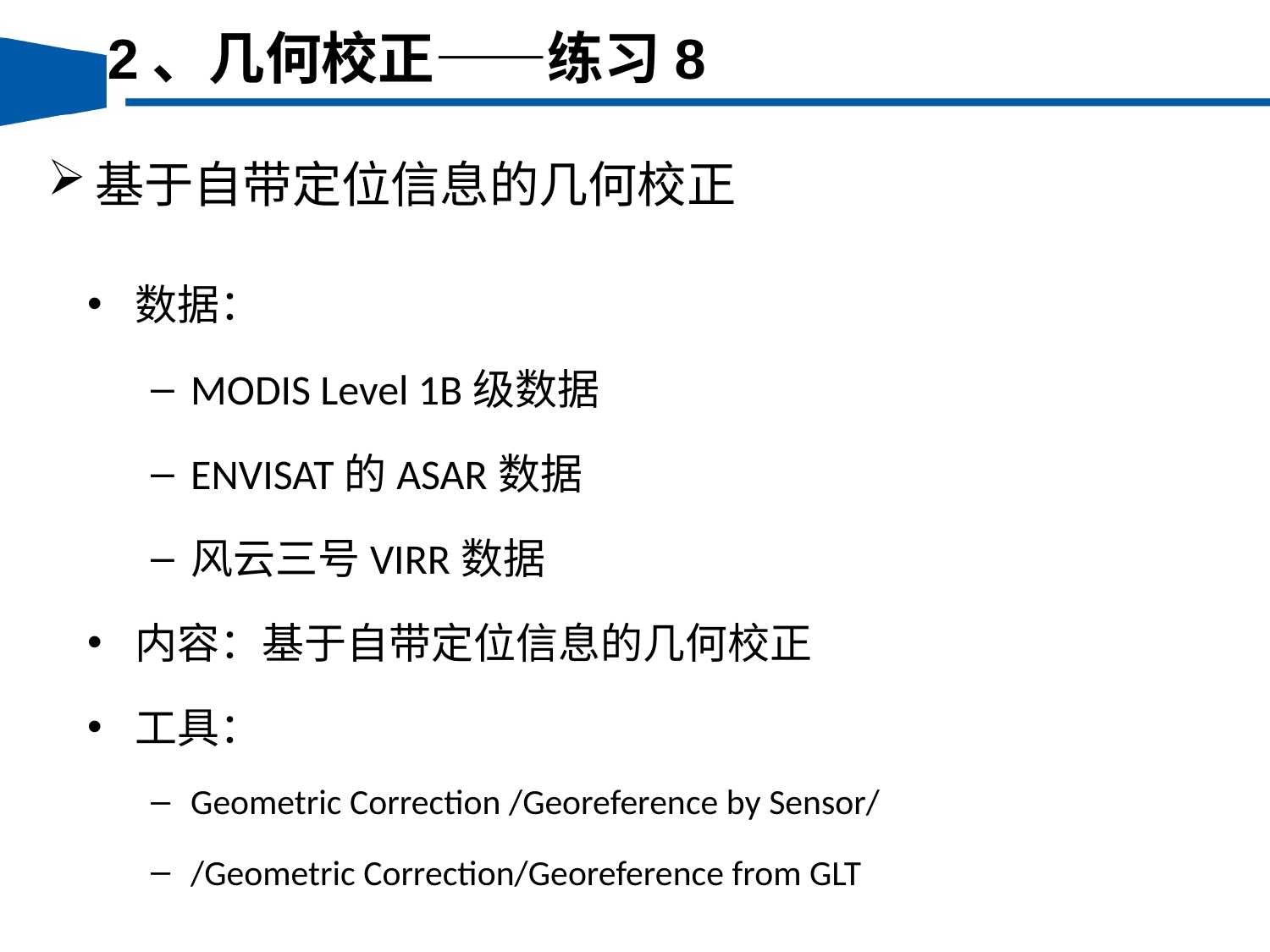

2、几何校正——练习8
基于自带定位信息的几何校正
数据：
MODIS Level 1B级数据
ENVISAT的ASAR数据
风云三号VIRR数据
内容：基于自带定位信息的几何校正
工具：
Geometric Correction /Georeference by Sensor/
/Geometric Correction/Georeference from GLT